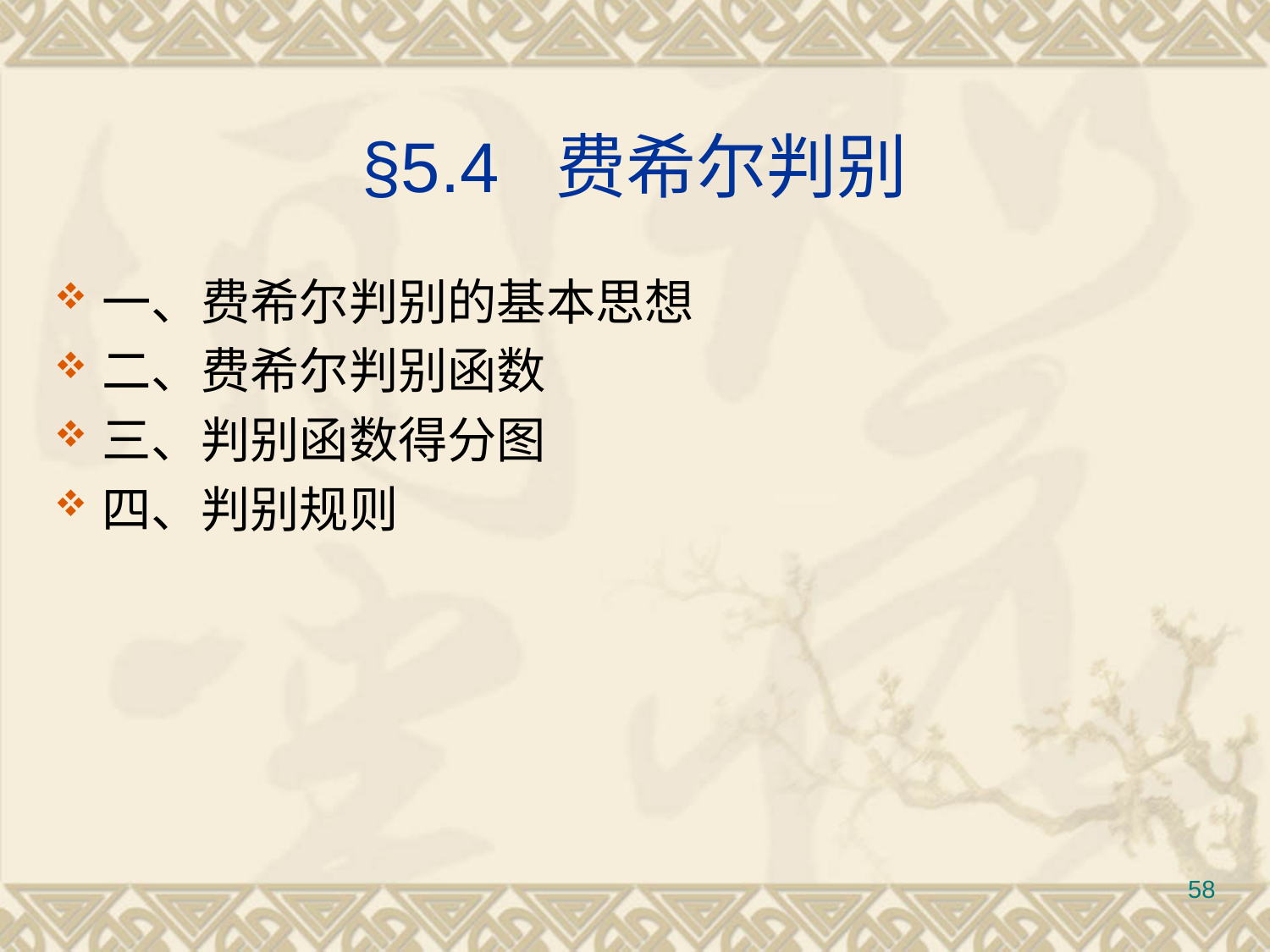

# §5.4  费希尔判别
一、费希尔判别的基本思想
二、费希尔判别函数
三、判别函数得分图
四、判别规则
58